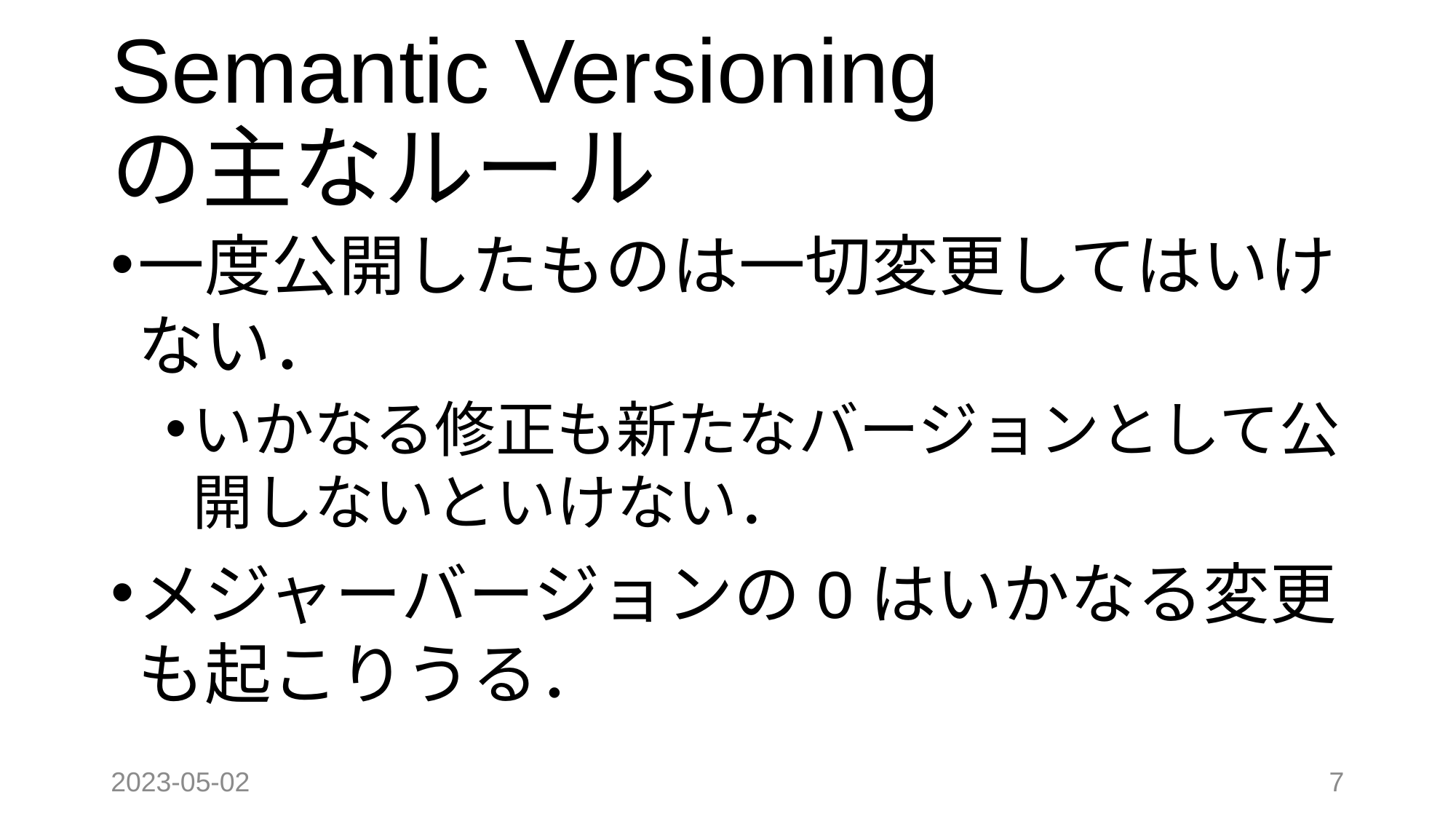

# Semantic Versioning の主なルール
一度公開したものは一切変更してはいけない．
いかなる修正も新たなバージョンとして公開しないといけない．
メジャーバージョンの0はいかなる変更も起こりうる．
2023-05-02
7